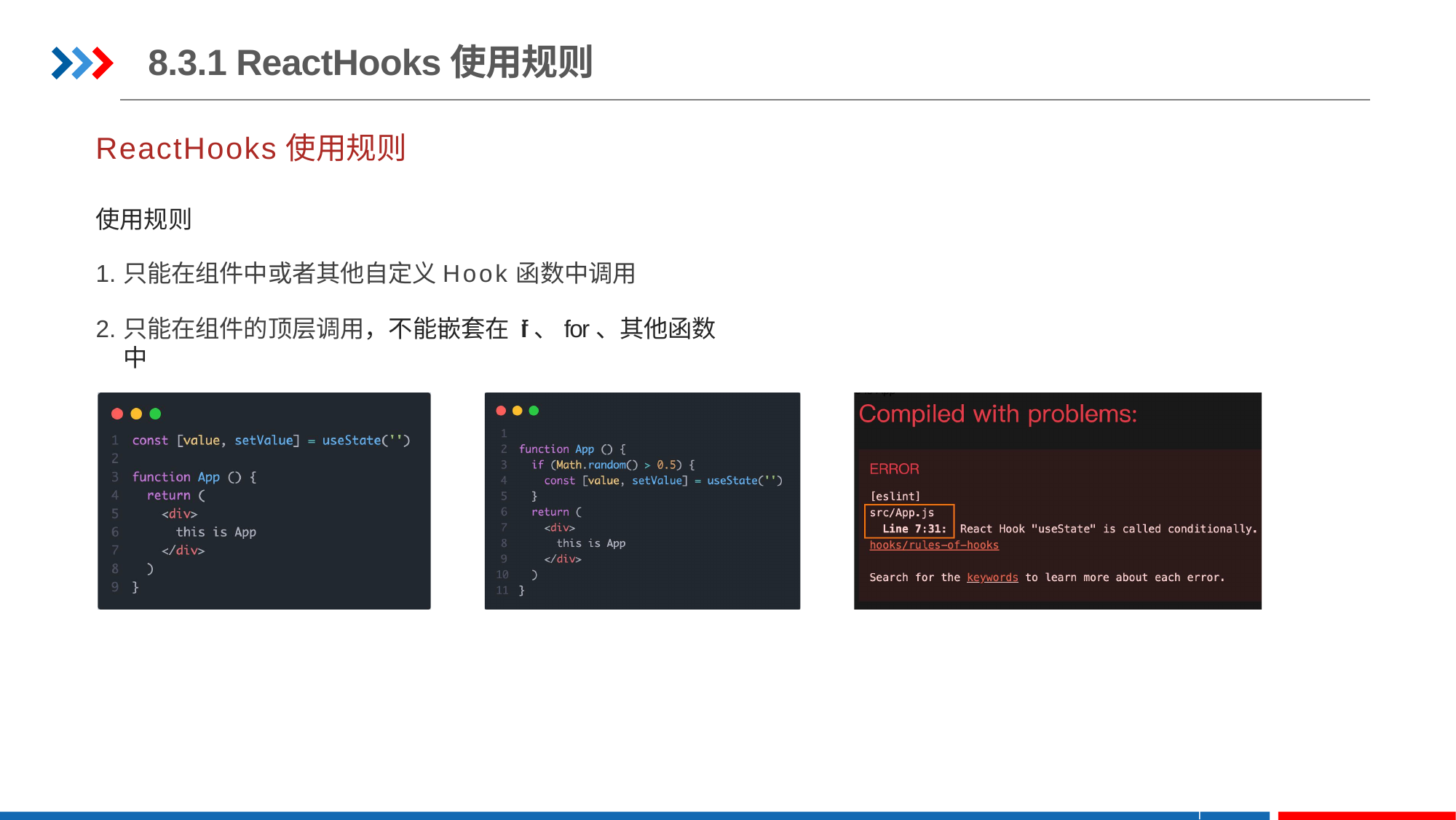

8.3.1 ReactHooks使用规则
ReactHooks使用规则

使用规则
只能在组件中或者其他自定义Hook函数中调用
只能在组件的顶层调用，不能嵌套在 if、for、其他函数中